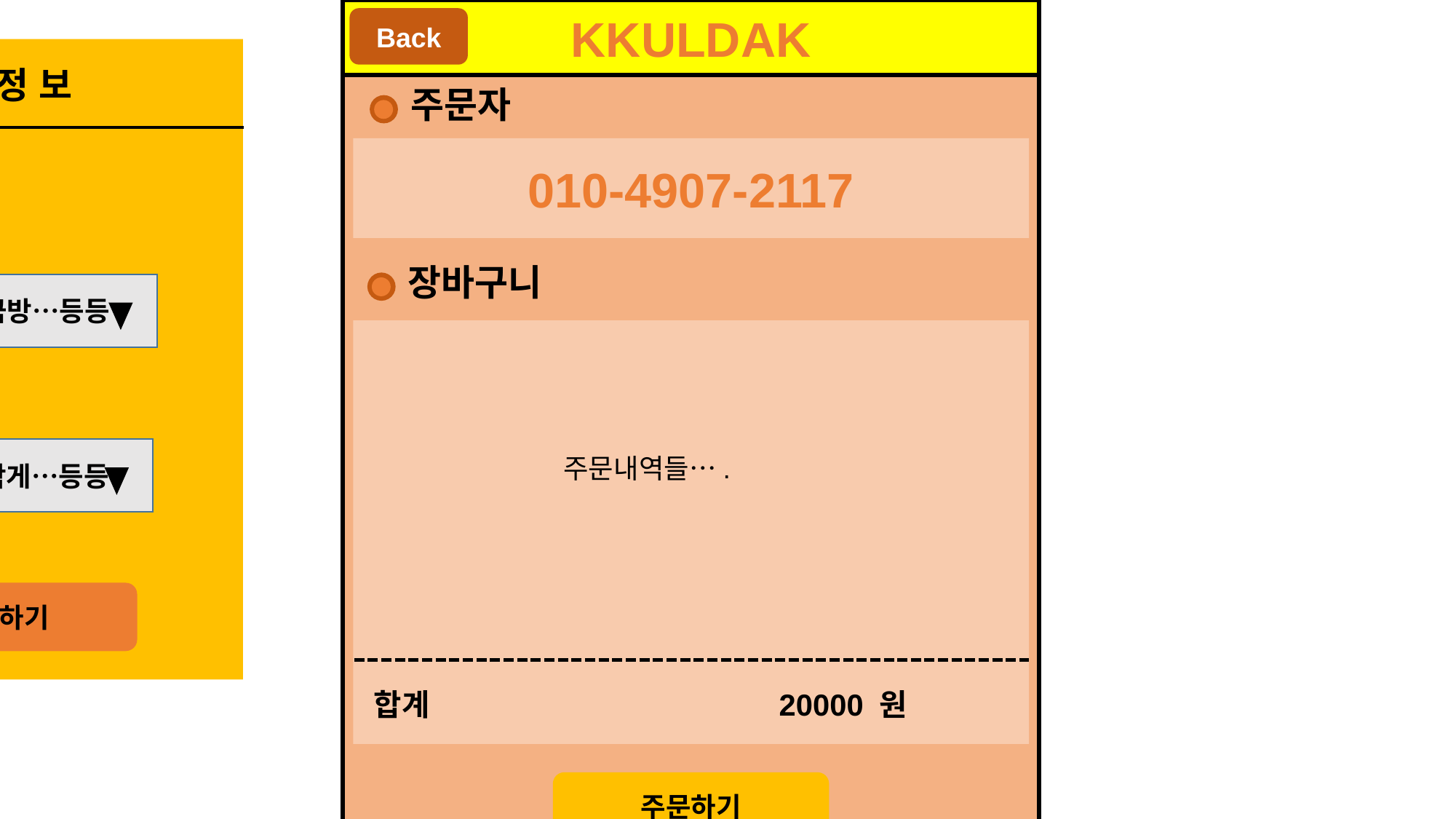

KKULDAK
장바구니 UI
Back

추 가 정 보
주문자

010-4907-2117
도착시간

장바구니

 10분후/5분후/금방…등등

추가 사항

 없음/토핑많이/작게…등등

주문내역들….
주문하기
합계                                        20000 원
주문하기